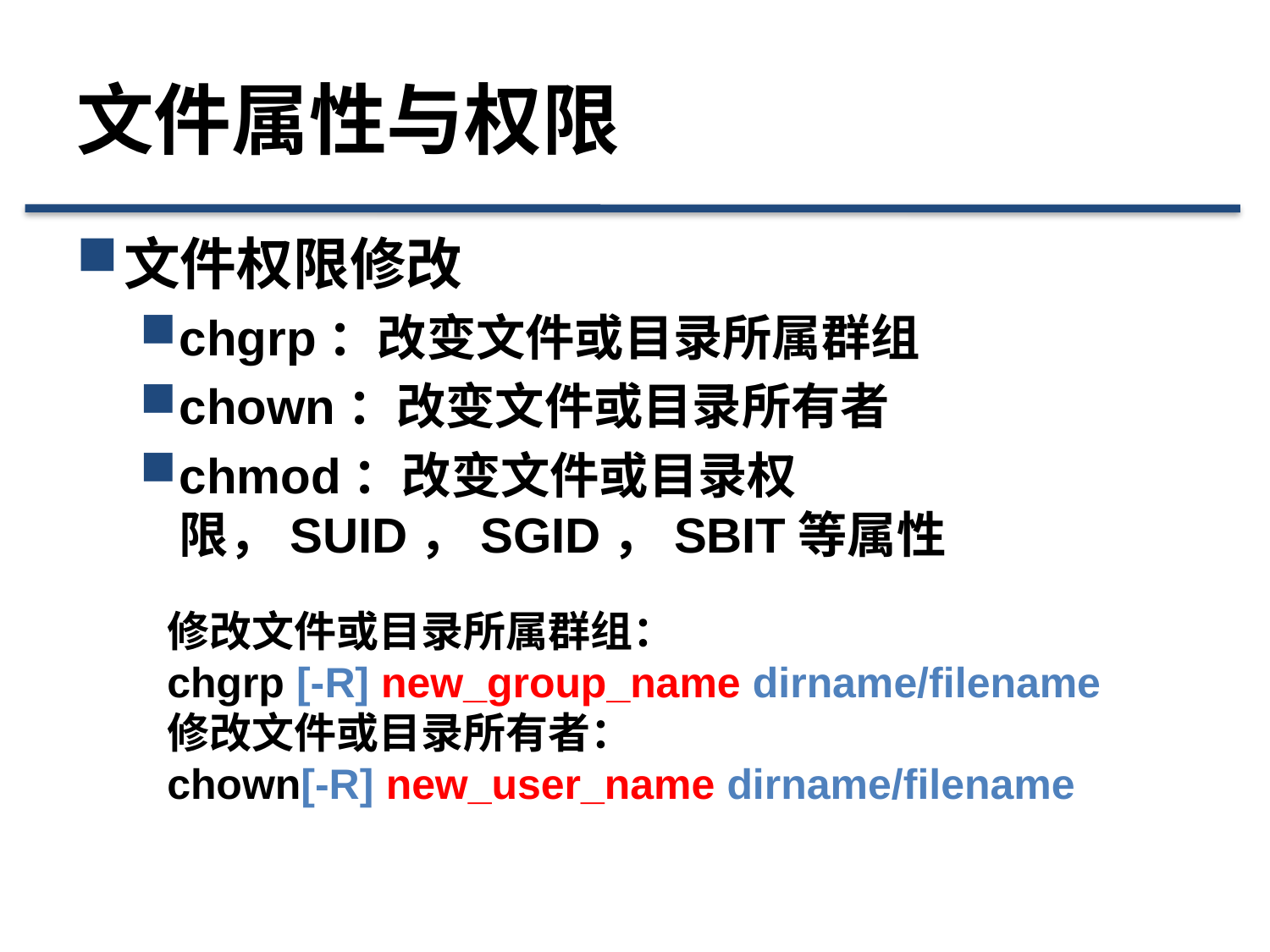

# 文件属性与权限
文件权限修改
chgrp：改变文件或目录所属群组
chown：改变文件或目录所有者
chmod：改变文件或目录权限，SUID，SGID，SBIT等属性
修改文件或目录所属群组：
chgrp [-R] new_group_name dirname/filename
修改文件或目录所有者：
chown[-R] new_user_name dirname/filename